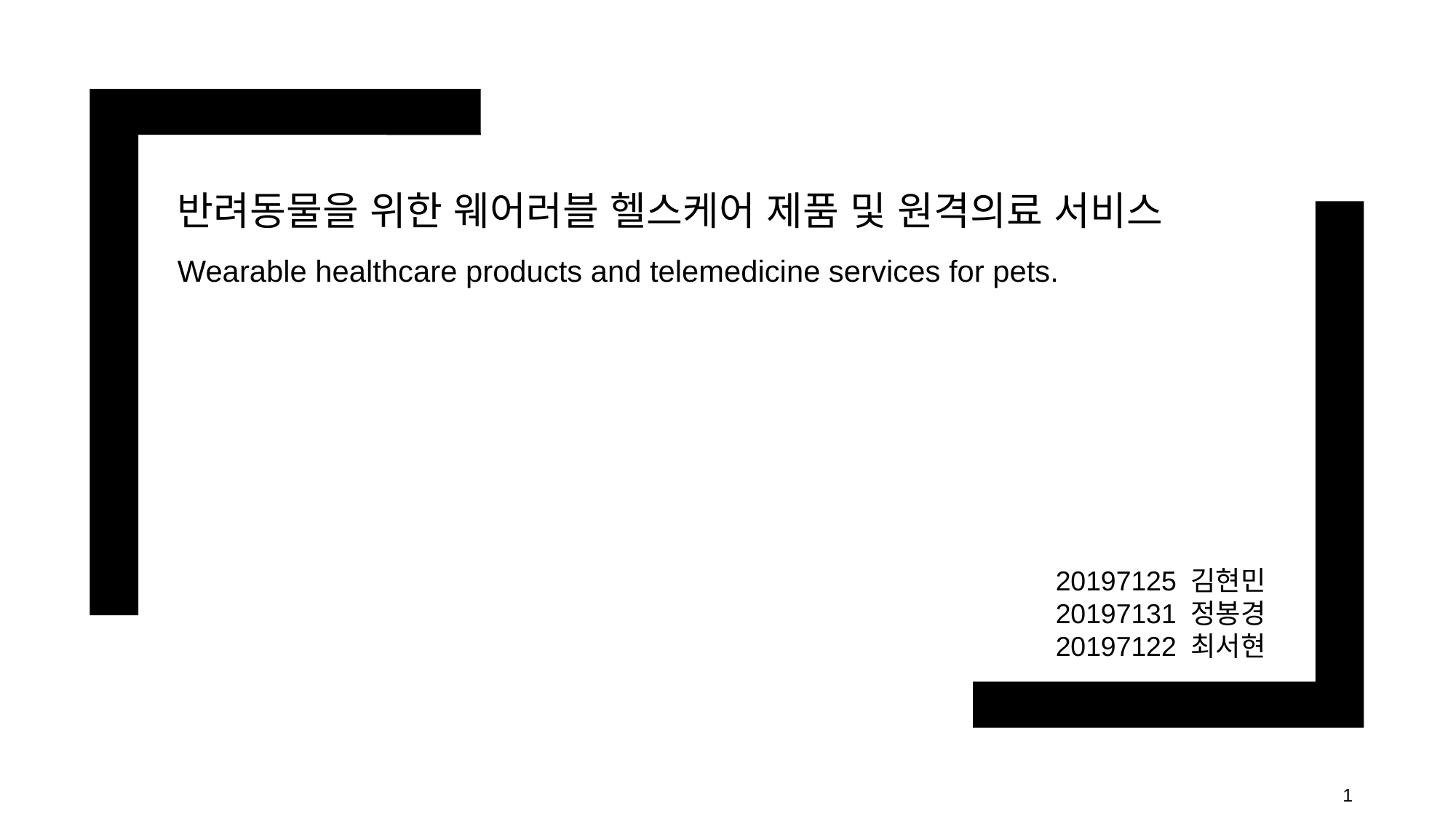

반려동물을 위한 웨어러블 헬스케어 제품 및 원격의료 서비스
Wearable healthcare products and telemedicine services for pets.
20197125 김현민
20197131 정봉경
20197122 최서현
1